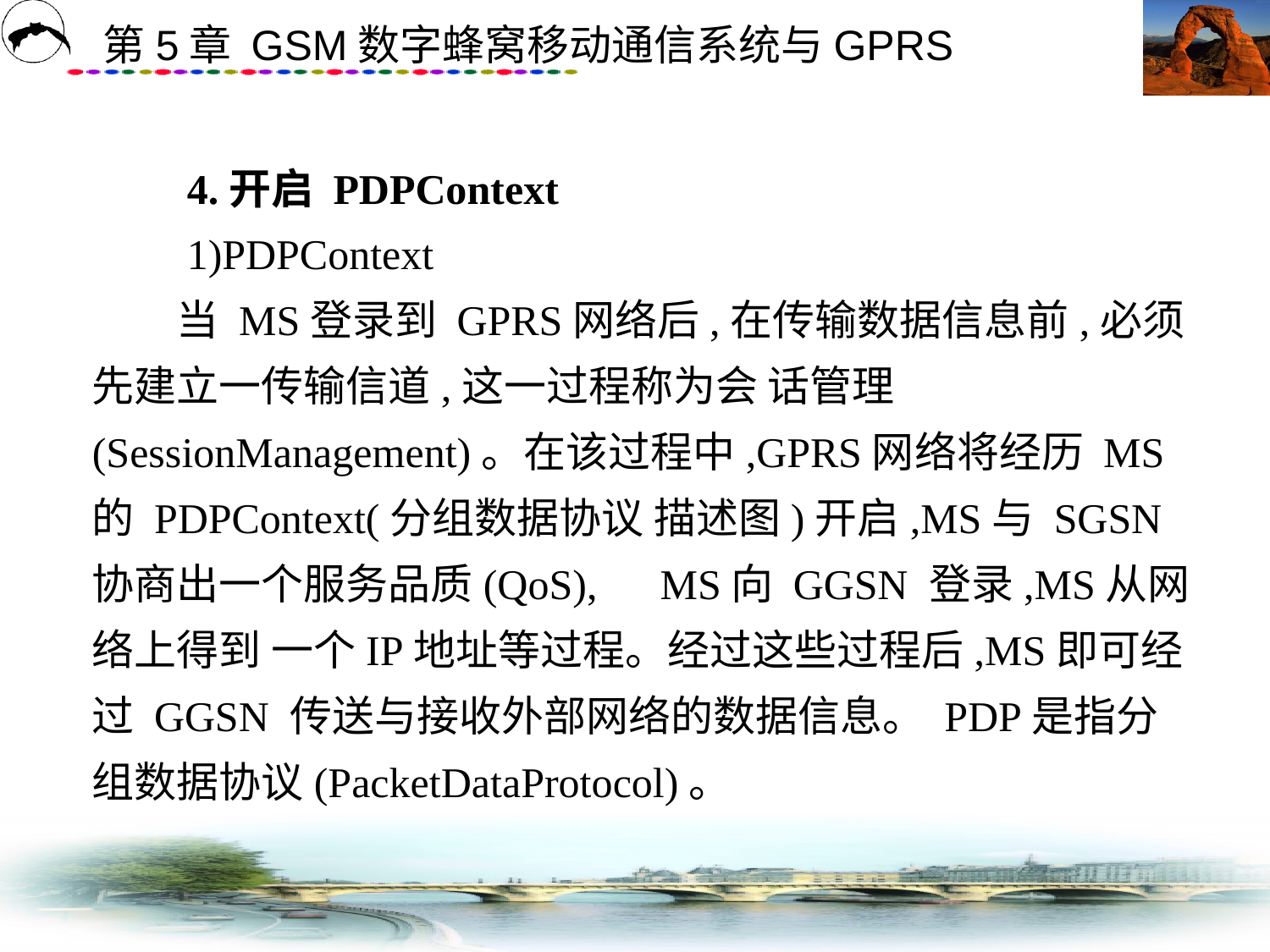

# 4.开启 PDPContext 　　1)PDPContext 　　当 MS登录到 GPRS网络后,在传输数据信息前,必须先建立一传输信道,这一过程称为会 话管理(SessionManagement)。在该过程中,GPRS网络将经历 MS的 PDPContext(分组数据协议 描述图)开启,MS与 SGSN 协商出一个服务品质(QoS),　MS向 GGSN 登录,MS从网络上得到 一个IP地址等过程。经过这些过程后,MS即可经过 GGSN 传送与接收外部网络的数据信息。 PDP是指分组数据协议(PacketDataProtocol)。